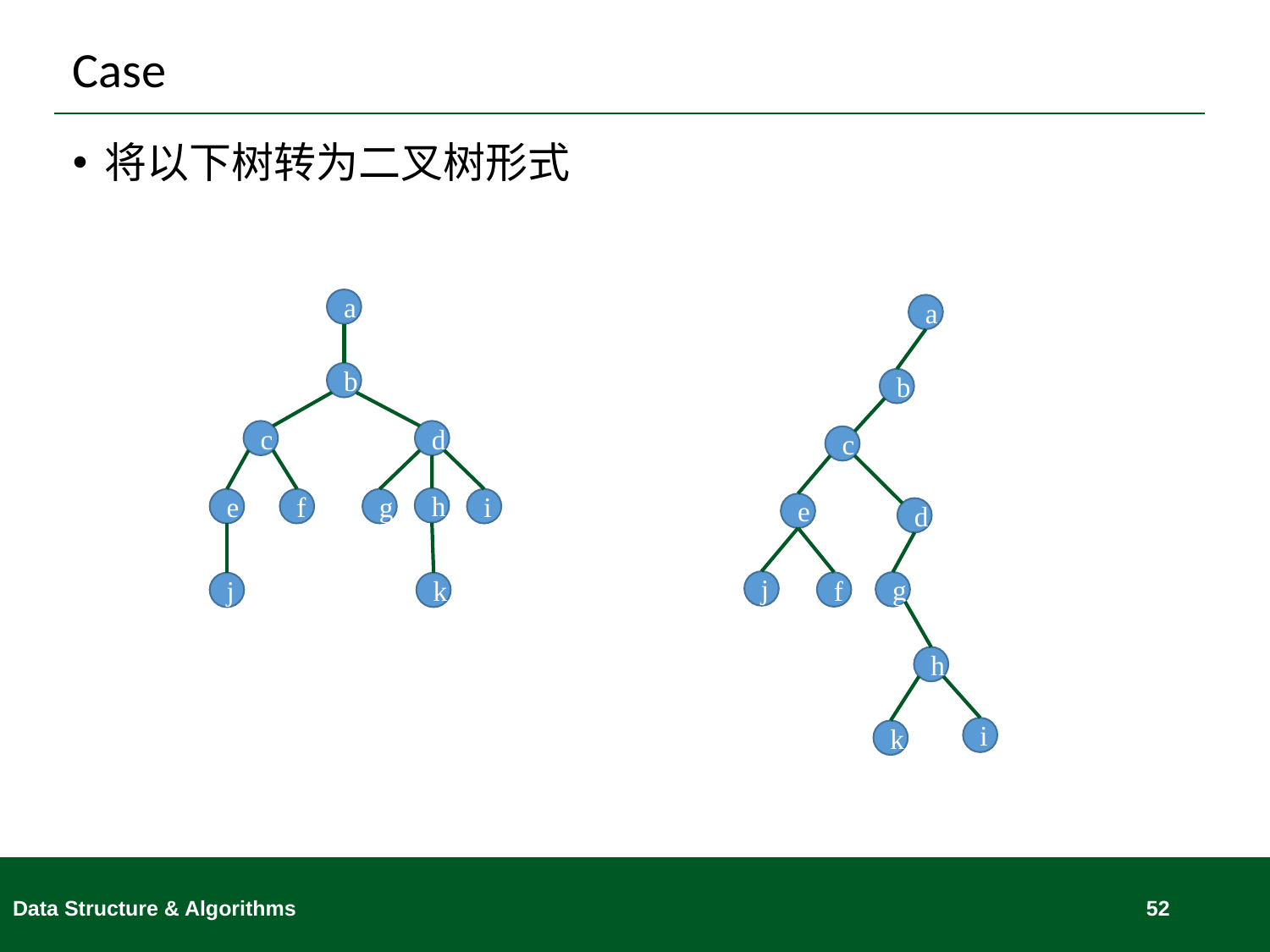

# Case
将以下树转为二叉树形式
a
b
c
d
h
e
f
g
i
j
k
a
b
c
e
d
j
g
f
h
i
k
Data Structure & Algorithms
52